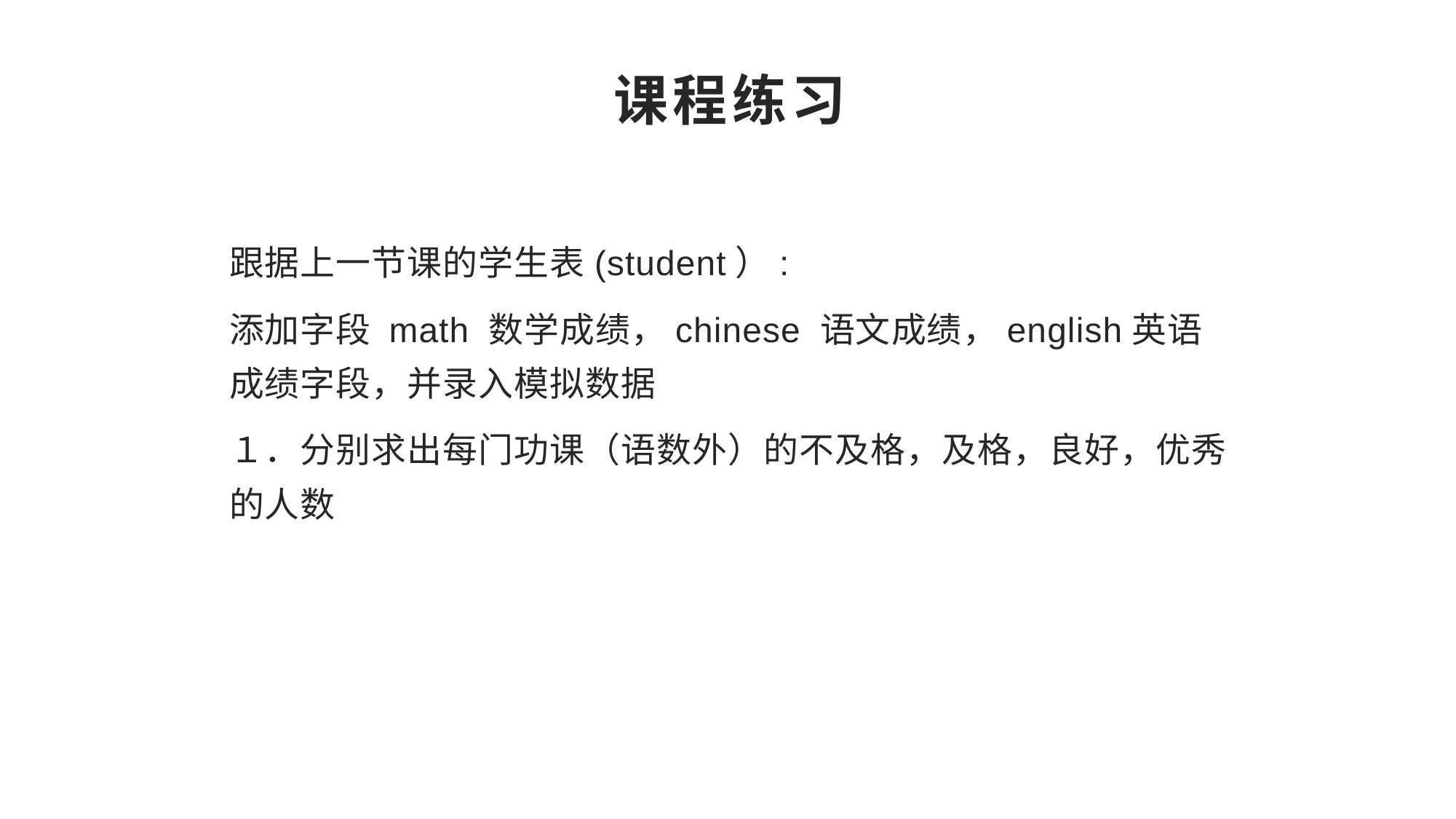

课程练习
跟据上一节课的学生表(student）:
添加字段 math 数学成绩，chinese 语文成绩，english英语成绩字段，并录入模拟数据
１．分别求出每门功课（语数外）的不及格，及格，良好，优秀的人数